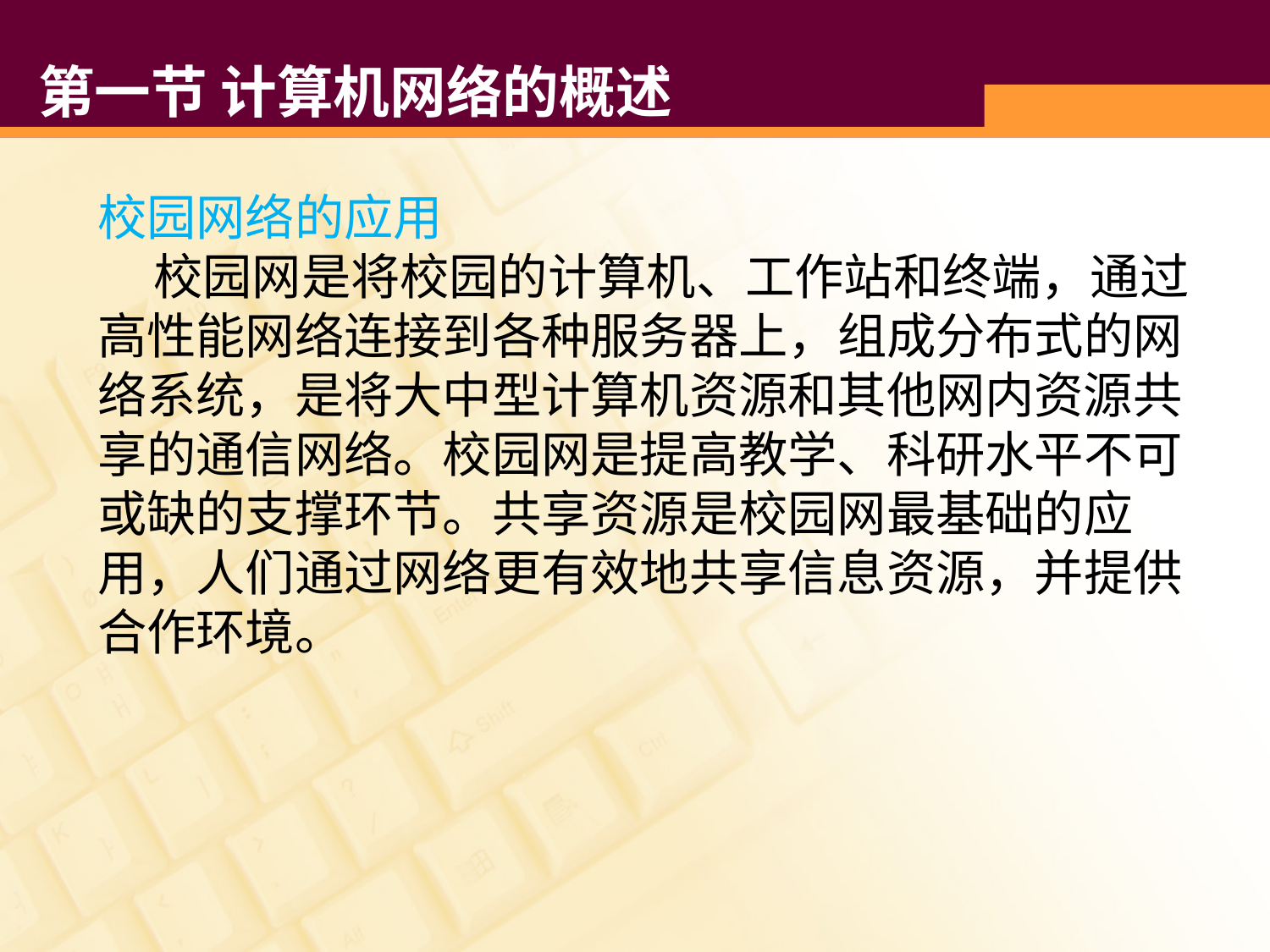

# 第一节 计算机网络的概述
校园网络的应用
    校园网是将校园的计算机、工作站和终端，通过高性能网络连接到各种服务器上，组成分布式的网络系统，是将大中型计算机资源和其他网内资源共享的通信网络。校园网是提高教学、科研水平不可或缺的支撑环节。共享资源是校园网最基础的应用，人们通过网络更有效地共享信息资源，并提供合作环境。